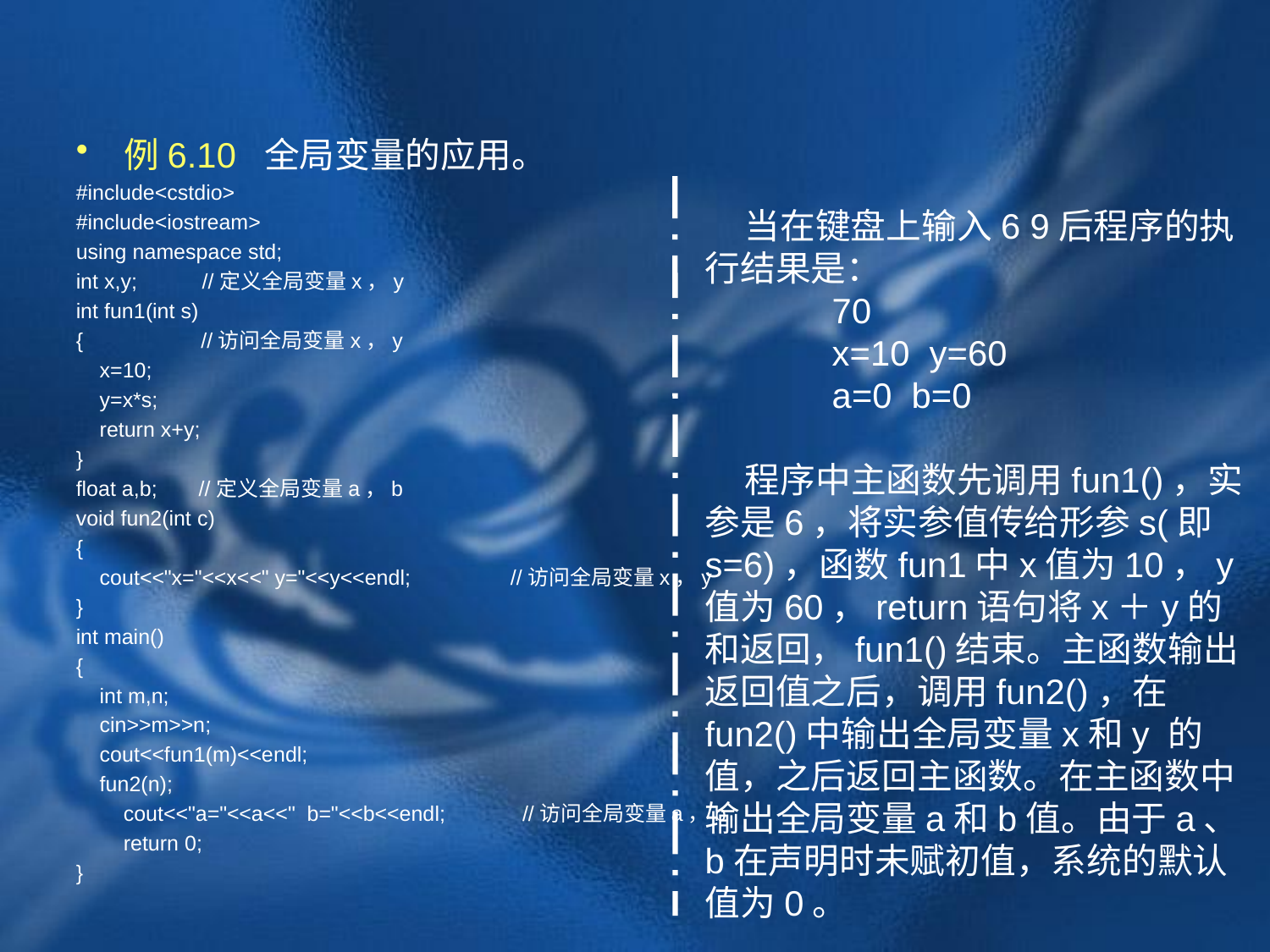

例6.10  全局变量的应用。
#include<cstdio>
#include<iostream>
using namespace std;
int x,y;           //定义全局变量x，y
int fun1(int s)
{                    //访问全局变量x，y
    x=10;
    y=x*s;
    return x+y;
}
float a,b;       //定义全局变量a，b
void fun2(int c)
{
    cout<<"x="<<x<<" y="<<y<<endl;	 //访问全局变量x，y
}
int main()
{
    int m,n;
    cin>>m>>n;
    cout<<fun1(m)<<endl;
    fun2(n);
　　cout<<"a="<<a<<"  b="<<b<<endl;	   //访问全局变量a，b
　　return 0;
}

    当在键盘上输入6 9后程序的执行结果是：
	70
	x=10  y=60
	a=0  b=0

    程序中主函数先调用fun1()，实参是6，将实参值传给形参s(即s=6)，函数fun1中x值为10，y值为60，return语句将x＋y的和返回，fun1()结束。主函数输出返回值之后，调用fun2()，在fun2()中输出全局变量x和y 的值，之后返回主函数。在主函数中输出全局变量a和b值。由于a、b在声明时未赋初值，系统的默认值为0。